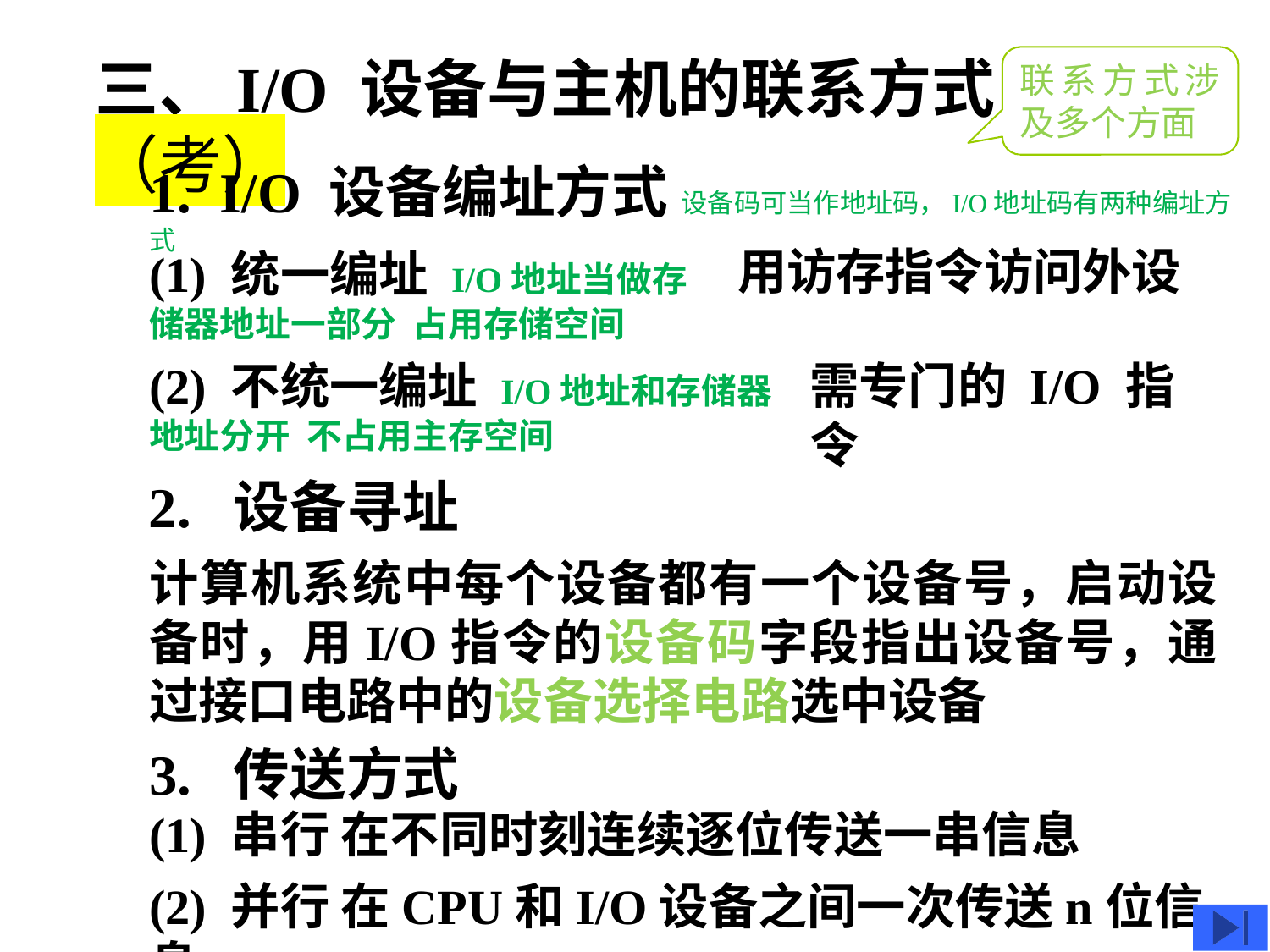

三、I/O 设备与主机的联系方式（考）
联系方式涉及多个方面
1.  I/O 设备编址方式 设备码可当作地址码，I/O地址码有两种编址方式
用访存指令访问外设
(1) 统一编址 I/O地址当做存储器地址一部分  占用存储空间
(2) 不统一编址 I/O地址和存储器地址分开  不占用主存空间
需专门的 I/O 指令
2.  设备寻址
计算机系统中每个设备都有一个设备号，启动设备时，用I/O指令的设备码字段指出设备号，通过接口电路中的设备选择电路选中设备
3.  传送方式
(1) 串行 在不同时刻连续逐位传送一串信息
(2) 并行 在CPU和I/O设备之间一次传送n位信息